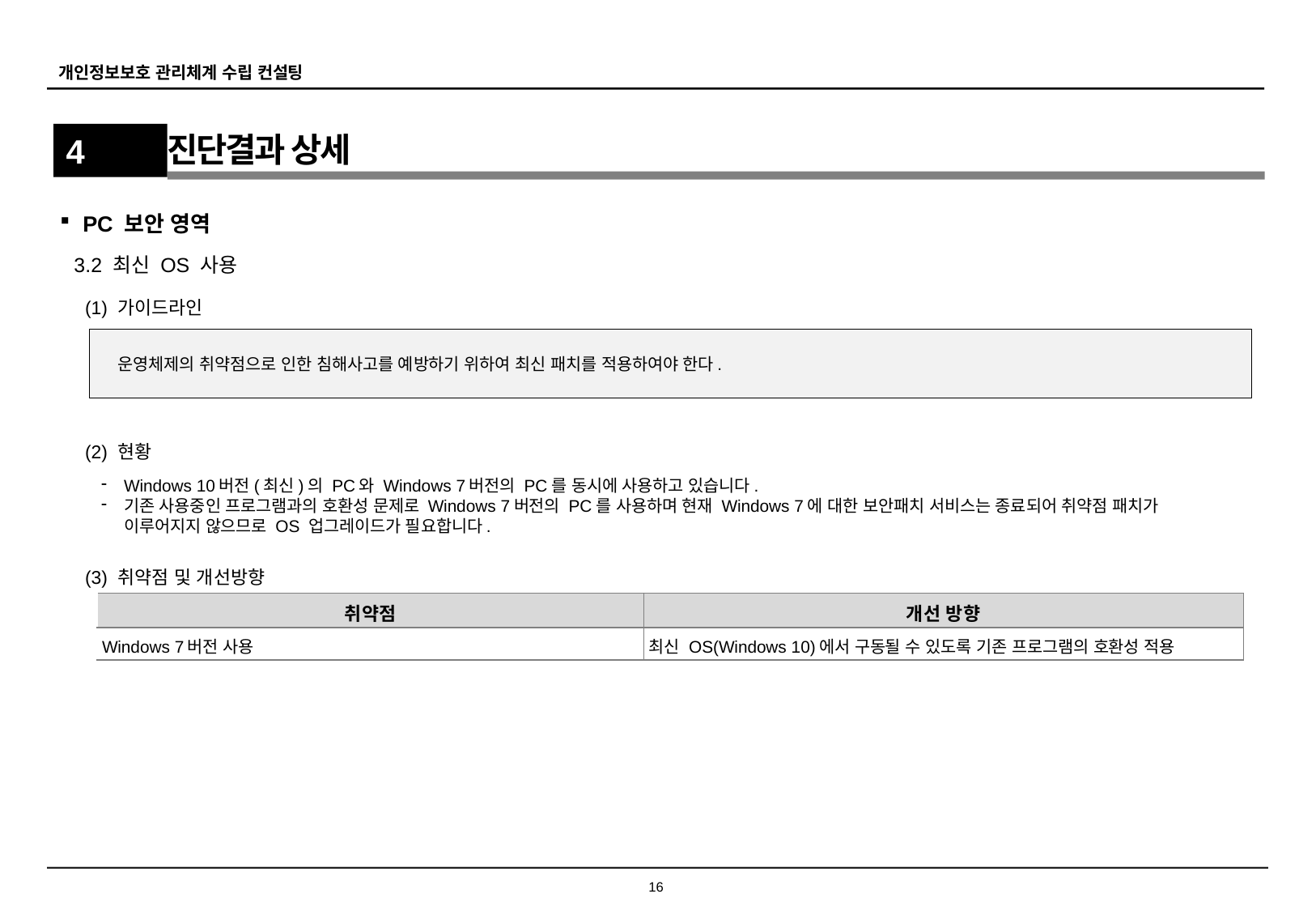

4
진단결과 상세

PC 보안 영역
3.2 최신 OS 사용
(1) 가이드라인
운영체제의 취약점으로 인한 침해사고를 예방하기 위하여 최신 패치를 적용하여야 한다.
(2) 현황
Windows 10버전(최신)의 PC와 Windows 7버전의 PC를 동시에 사용하고 있습니다.
기존 사용중인 프로그램과의 호환성 문제로 Windows 7버전의 PC를 사용하며 현재 Windows 7에 대한 보안패치 서비스는 종료되어 취약점 패치가 이루어지지 않으므로 OS 업그레이드가 필요합니다.
(3) 취약점 및 개선방향
| 취약점 | 개선 방향 |
| --- | --- |
| Windows 7버전 사용 | 최신 OS(Windows 10)에서 구동될 수 있도록 기존 프로그램의 호환성 적용 |